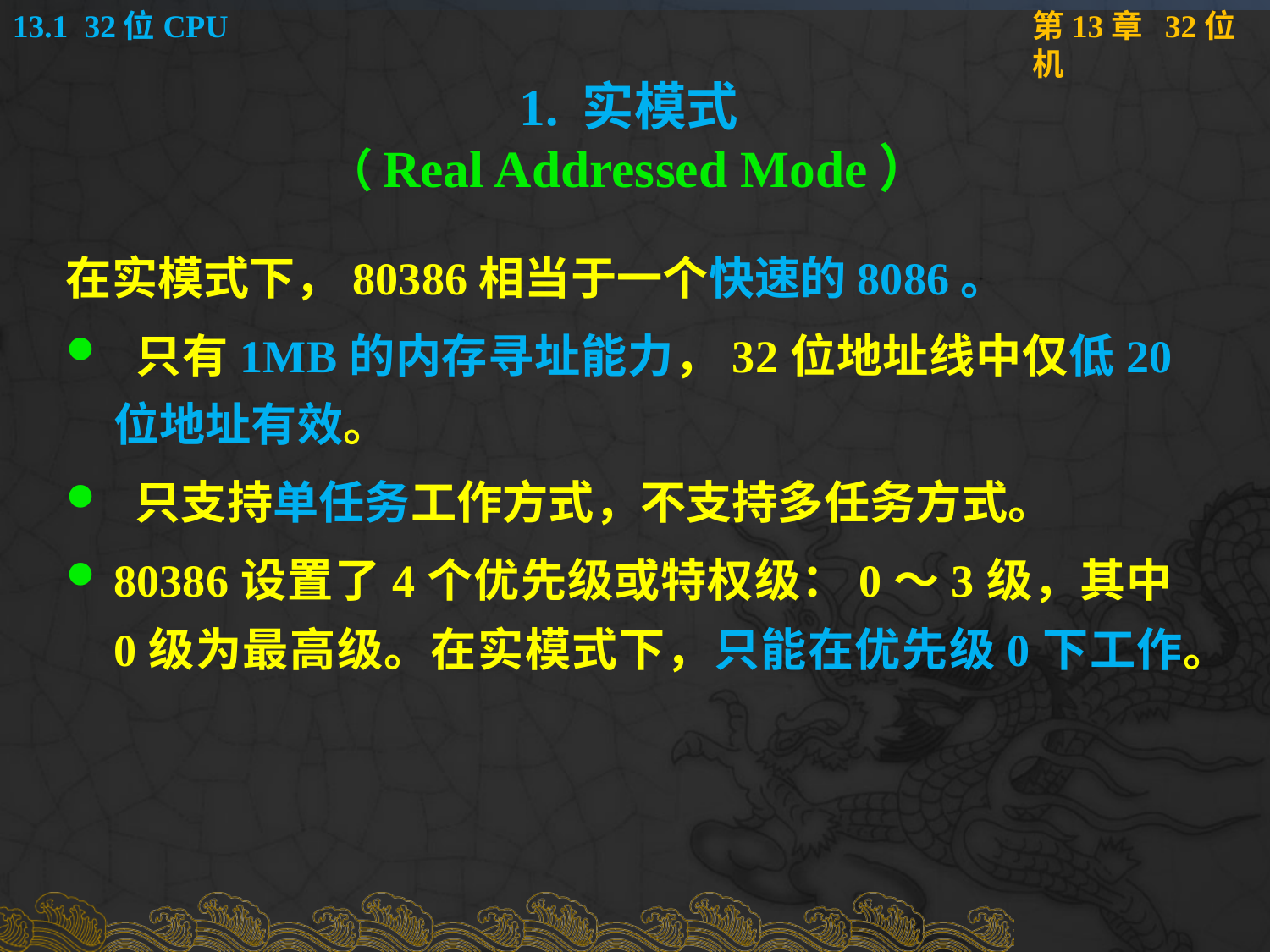

# 1. 实模式 （Real Addressed Mode）
在实模式下，80386相当于一个快速的8086。
 只有1MB的内存寻址能力，32位地址线中仅低20位地址有效。
 只支持单任务工作方式，不支持多任务方式。
80386设置了4个优先级或特权级：0～3级，其中0级为最高级。在实模式下，只能在优先级0下工作。